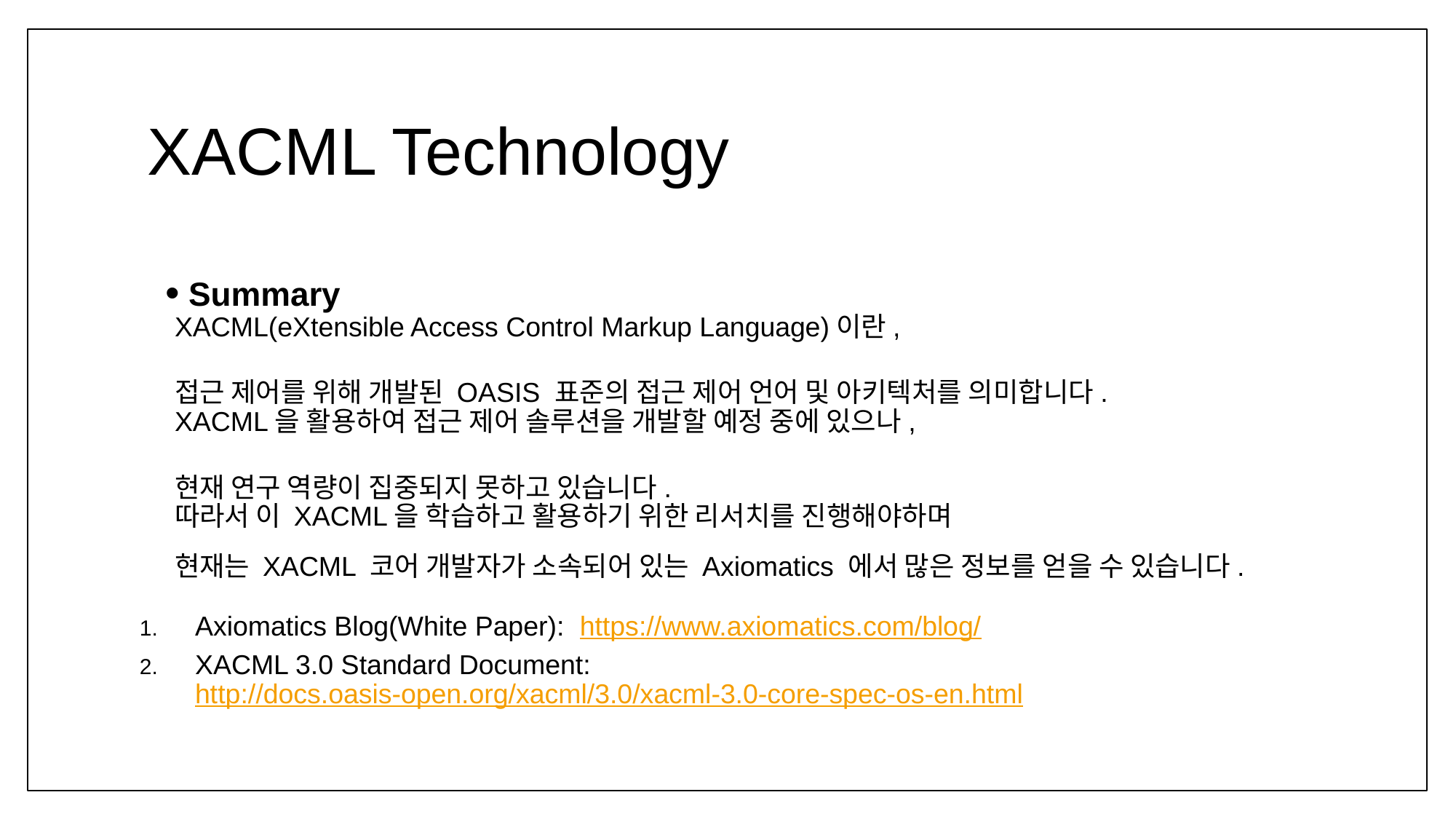

# XACML Technology
 Summary
XACML(eXtensible Access Control Markup Language)이란,
접근 제어를 위해 개발된 OASIS 표준의 접근 제어 언어 및 아키텍처를 의미합니다.
XACML을 활용하여 접근 제어 솔루션을 개발할 예정 중에 있으나,
현재 연구 역량이 집중되지 못하고 있습니다.
따라서 이 XACML을 학습하고 활용하기 위한 리서치를 진행해야하며
현재는 XACML 코어 개발자가 소속되어 있는 Axiomatics 에서 많은 정보를 얻을 수 있습니다.
Axiomatics Blog(White Paper):  https://www.axiomatics.com/blog/
XACML 3.0 Standard Document: http://docs.oasis-open.org/xacml/3.0/xacml-3.0-core-spec-os-en.html